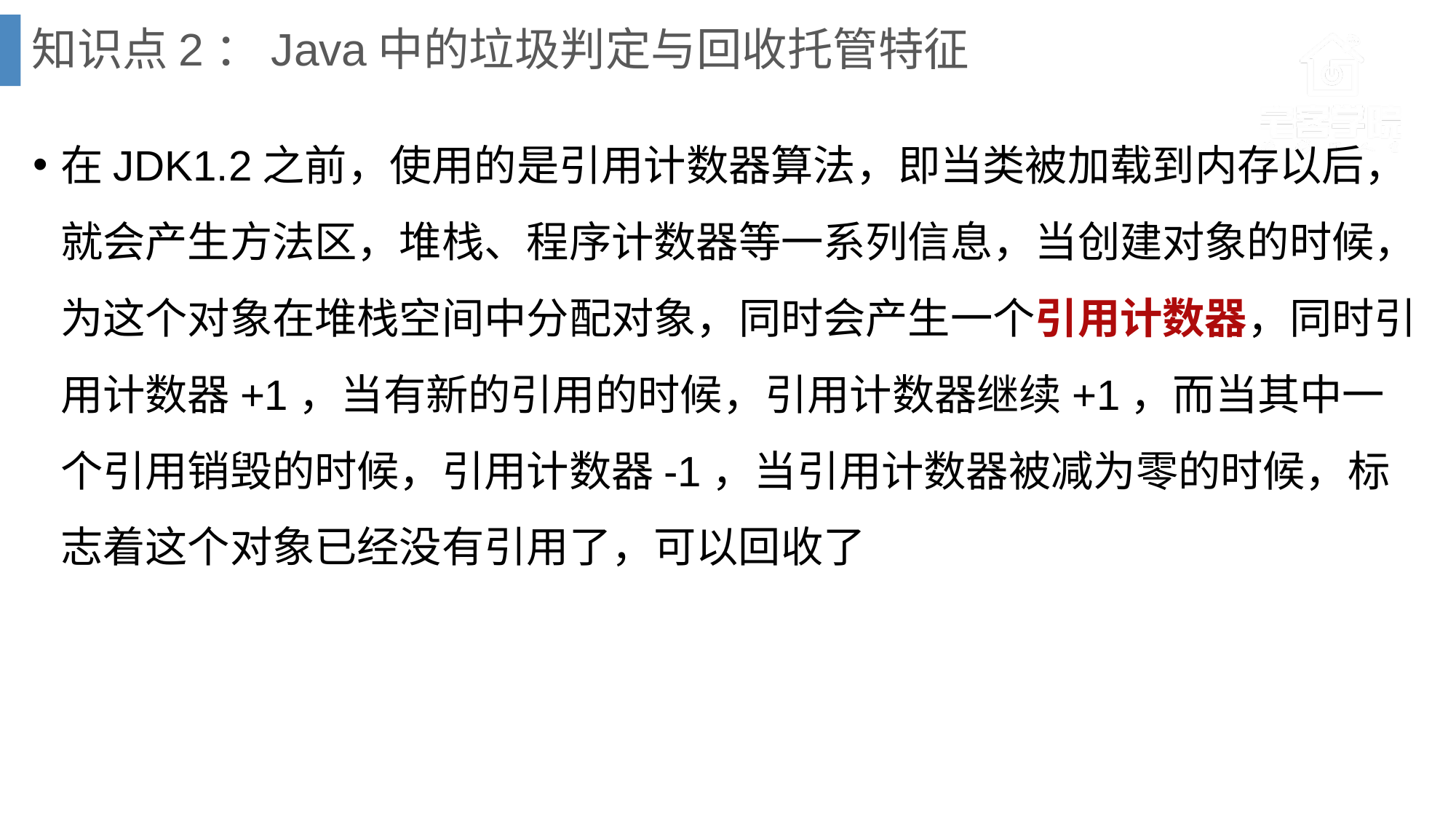

# 知识点2：Java中的垃圾判定与回收托管特征
在JDK1.2之前，使用的是引用计数器算法，即当类被加载到内存以后，就会产生方法区，堆栈、程序计数器等一系列信息，当创建对象的时候，为这个对象在堆栈空间中分配对象，同时会产生一个引用计数器，同时引用计数器+1，当有新的引用的时候，引用计数器继续+1，而当其中一个引用销毁的时候，引用计数器-1，当引用计数器被减为零的时候，标志着这个对象已经没有引用了，可以回收了